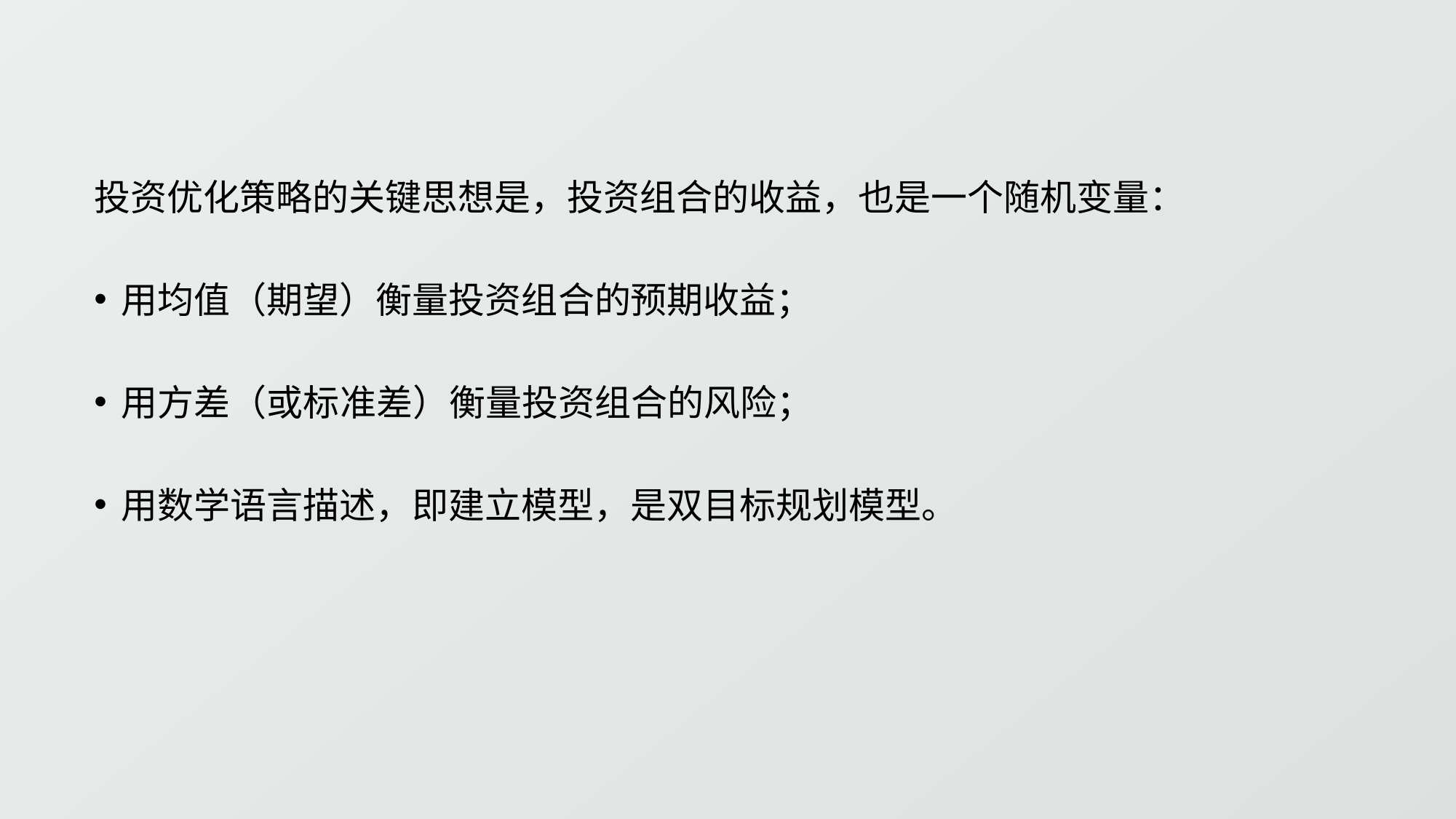

投资优化策略的关键思想是，投资组合的收益，也是一个随机变量：
用均值（期望）衡量投资组合的预期收益；
用方差（或标准差）衡量投资组合的风险；
用数学语言描述，即建立模型，是双目标规划模型。